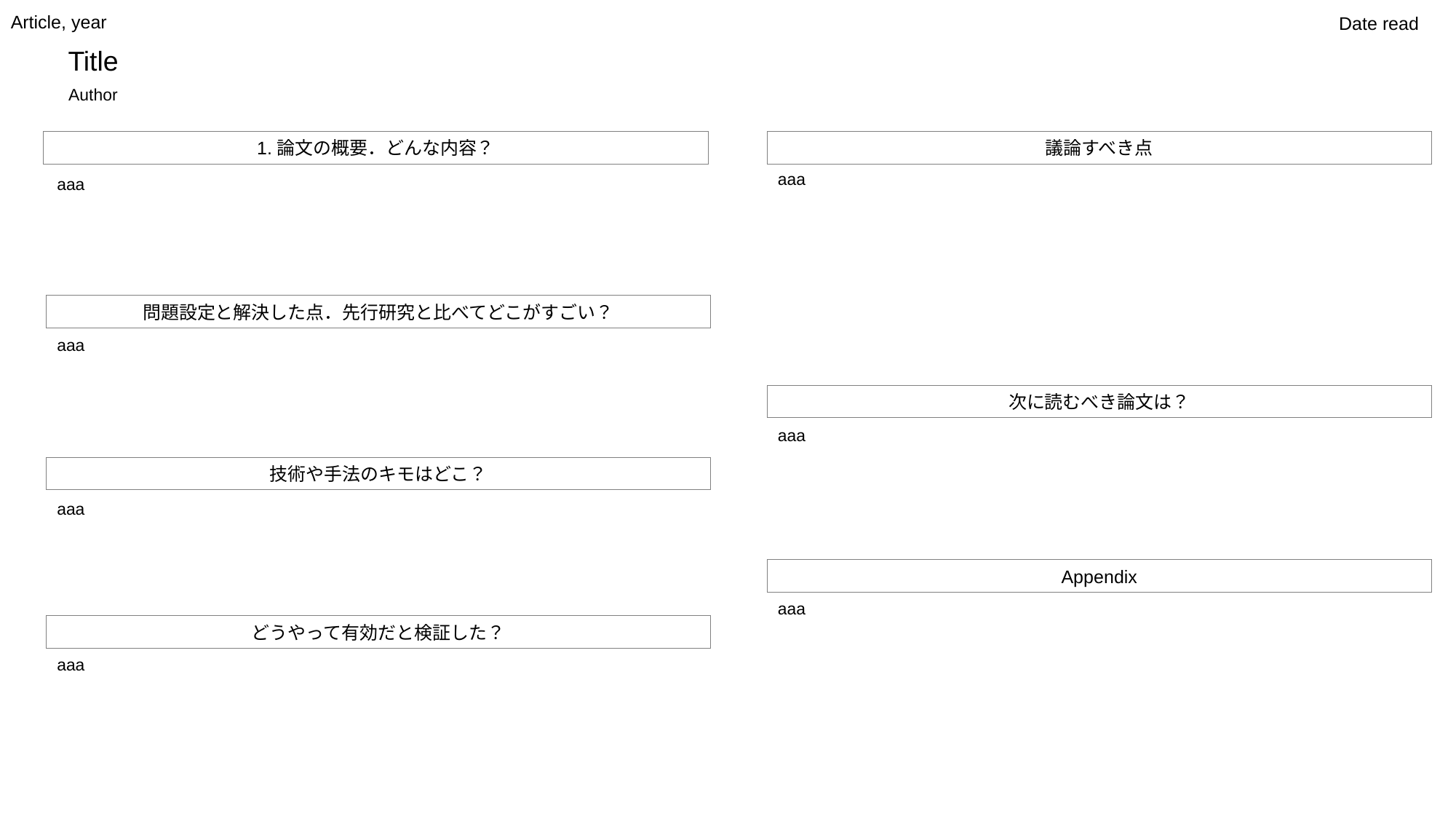

Article, year
Date read
Title
Author
1.論文の概要．どんな内容？
議論すべき点
aaa
aaa
問題設定と解決した点．先行研究と比べてどこがすごい？
aaa
次に読むべき論文は？
aaa
技術や手法のキモはどこ？
aaa
Appendix
aaa
どうやって有効だと検証した？
aaa